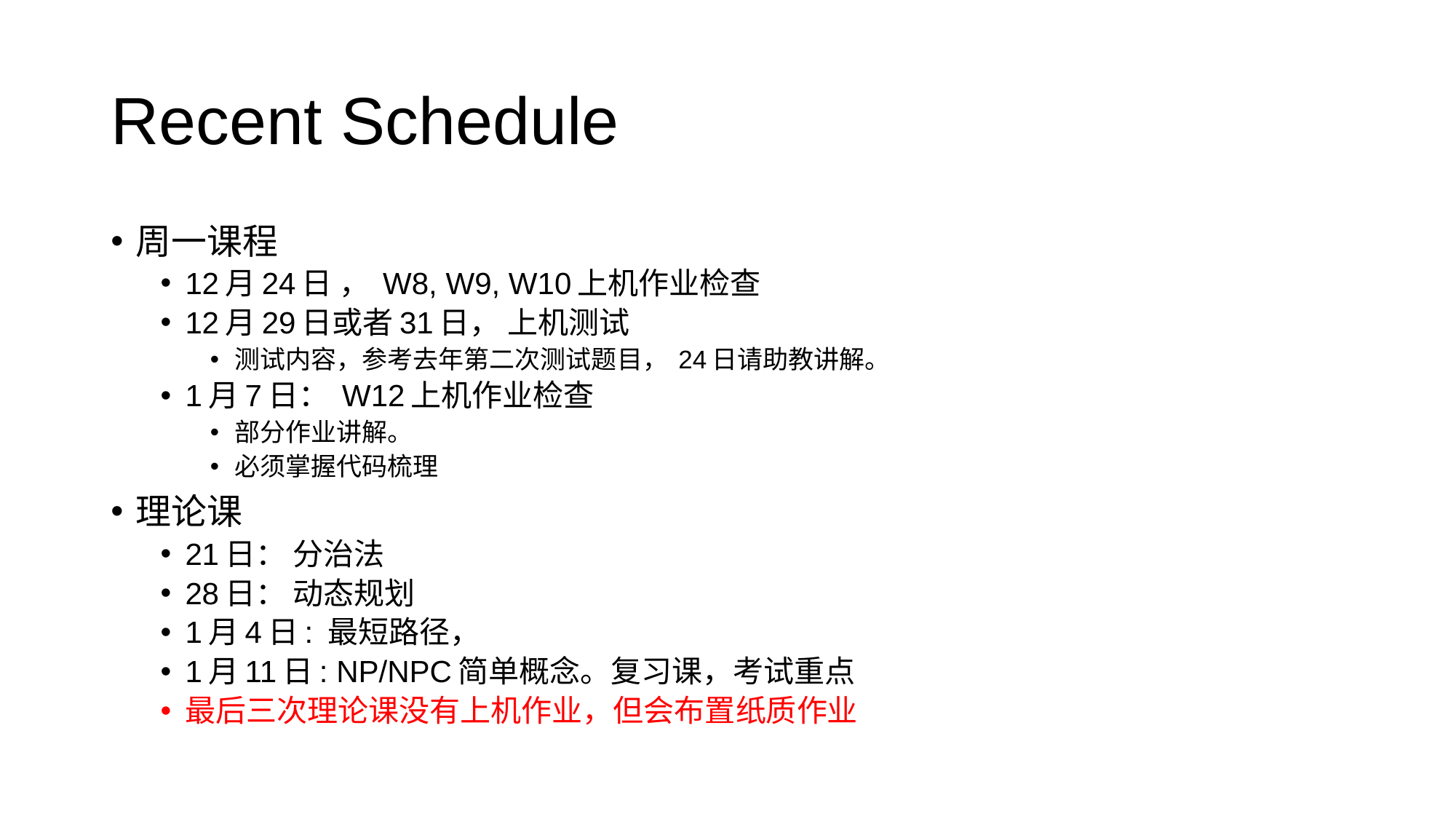

# Recent Schedule
周一课程
12月24日 ， W8, W9, W10上机作业检查
12月29日或者31日， 上机测试
测试内容，参考去年第二次测试题目， 24日请助教讲解。
1月7日： W12上机作业检查
部分作业讲解。
必须掌握代码梳理
理论课
21日： 分治法
28日： 动态规划
1月4日: 最短路径，
1月11日: NP/NPC简单概念。复习课，考试重点
最后三次理论课没有上机作业，但会布置纸质作业